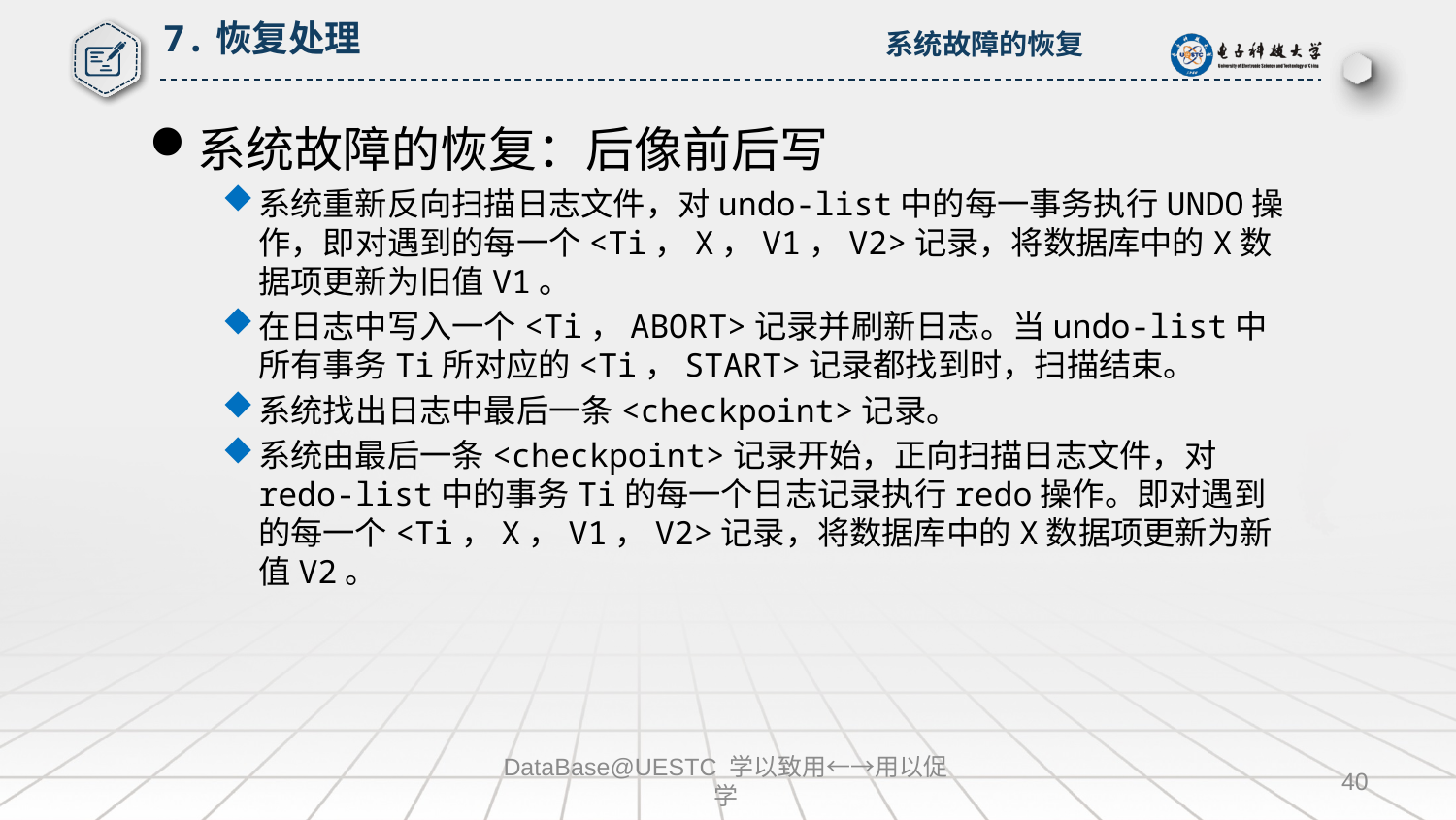

7.恢复处理
系统故障的恢复
系统故障的恢复：后像前后写
系统重新反向扫描日志文件，对undo-list中的每一事务执行UNDO操作，即对遇到的每一个<Ti，X，V1，V2>记录，将数据库中的X数据项更新为旧值V1。
在日志中写入一个<Ti，ABORT>记录并刷新日志。当undo-list中所有事务Ti所对应的<Ti，START>记录都找到时，扫描结束。
系统找出日志中最后一条<checkpoint>记录。
系统由最后一条<checkpoint>记录开始，正向扫描日志文件，对redo-list中的事务Ti的每一个日志记录执行redo操作。即对遇到的每一个<Ti，X，V1，V2>记录，将数据库中的X数据项更新为新值V2。
DataBase@UESTC 学以致用←→用以促学
40